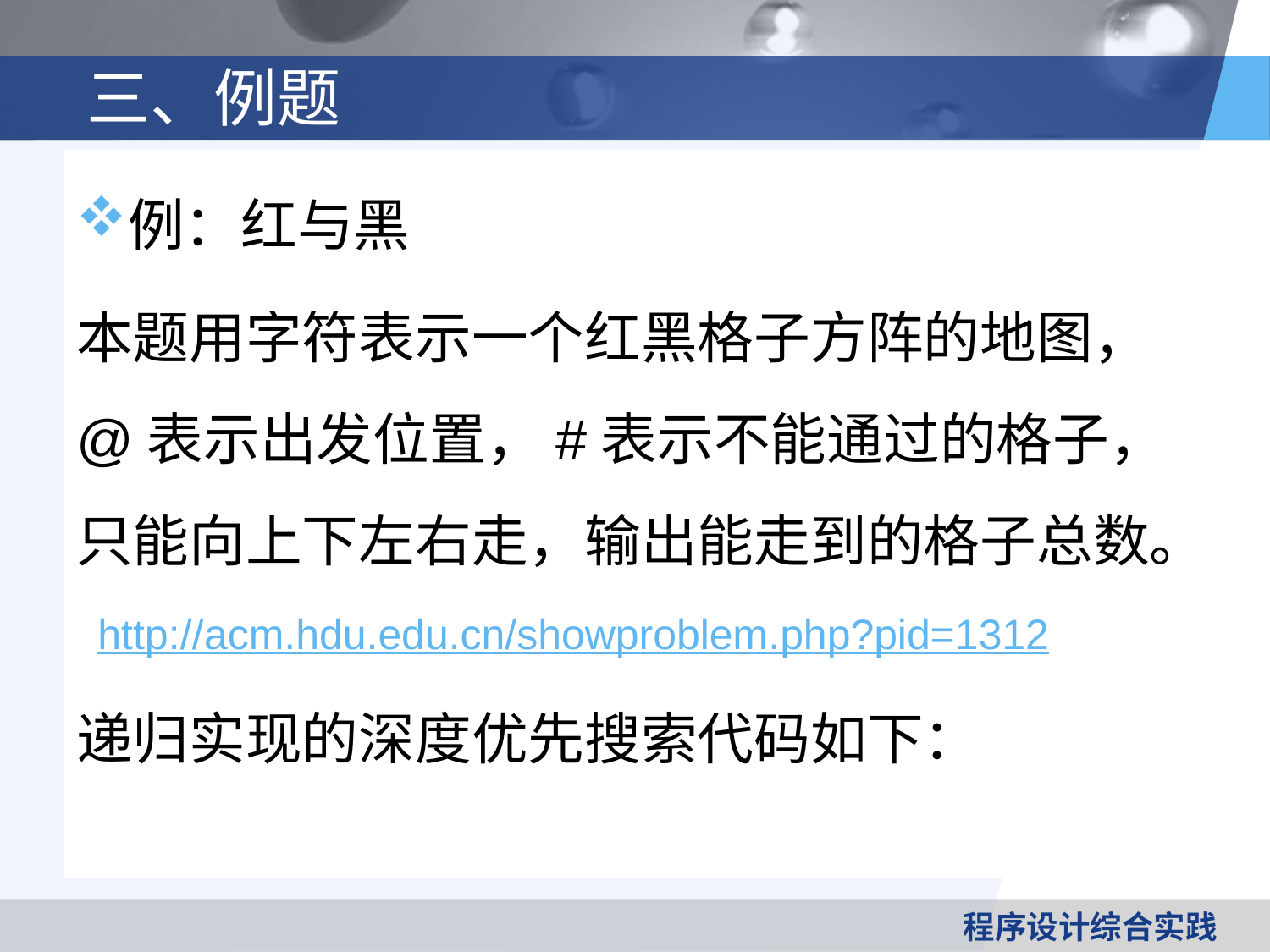

# 三、例题
例：红与黑
本题用字符表示一个红黑格子方阵的地图，@表示出发位置，#表示不能通过的格子，只能向上下左右走，输出能走到的格子总数。
  http://acm.hdu.edu.cn/showproblem.php?pid=1312
递归实现的深度优先搜索代码如下：